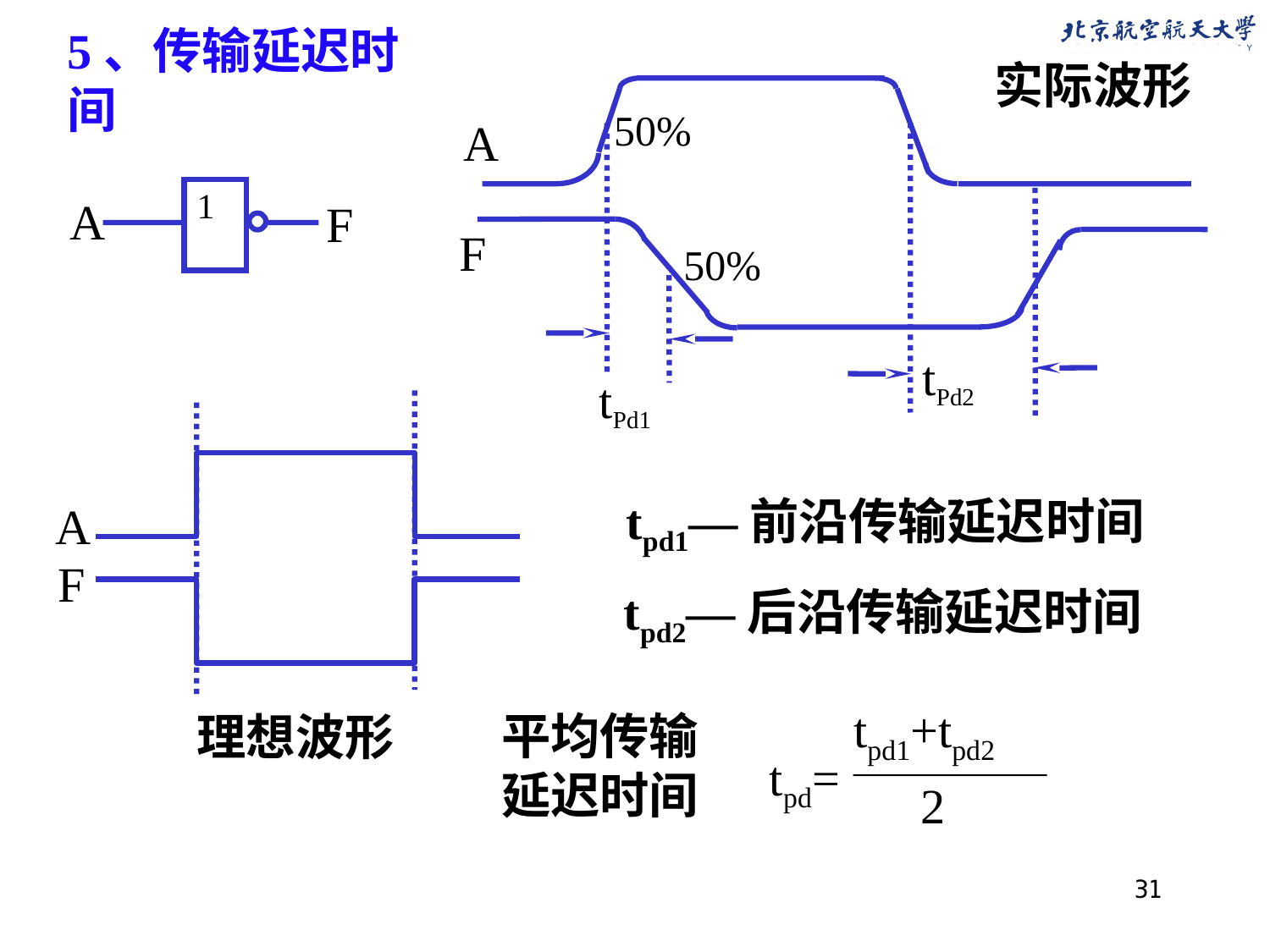

5、传输延迟时间
实际波形

A

50%

50%

tPd2

1

A
F

F

tPd1

A
tpd1—前沿传输延迟时间
F

tpd2—后沿传输延迟时间
tpd1+tpd2
tpd=
2

平均传输延迟时间
理想波形
31